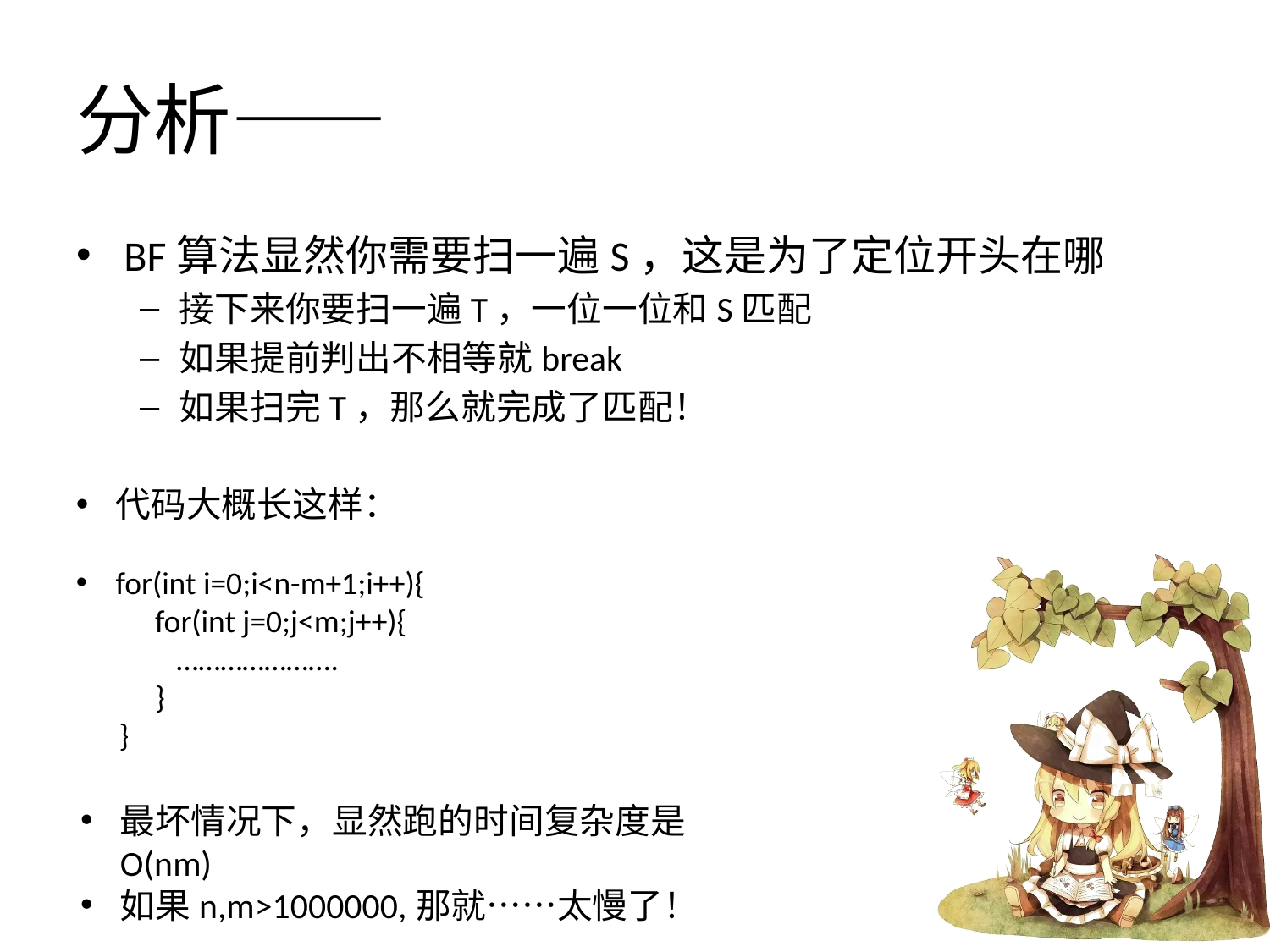

# 分析——
BF算法显然你需要扫一遍S，这是为了定位开头在哪
接下来你要扫一遍T，一位一位和S匹配
如果提前判出不相等就break
如果扫完T，那么就完成了匹配！
代码大概长这样：

for(int i=0;i<n-m+1;i++){
           for(int j=0;j<m;j++){
              ………………….
           }
      }
最坏情况下，显然跑的时间复杂度是O(nm)
如果n,m>1000000,那就……太慢了！